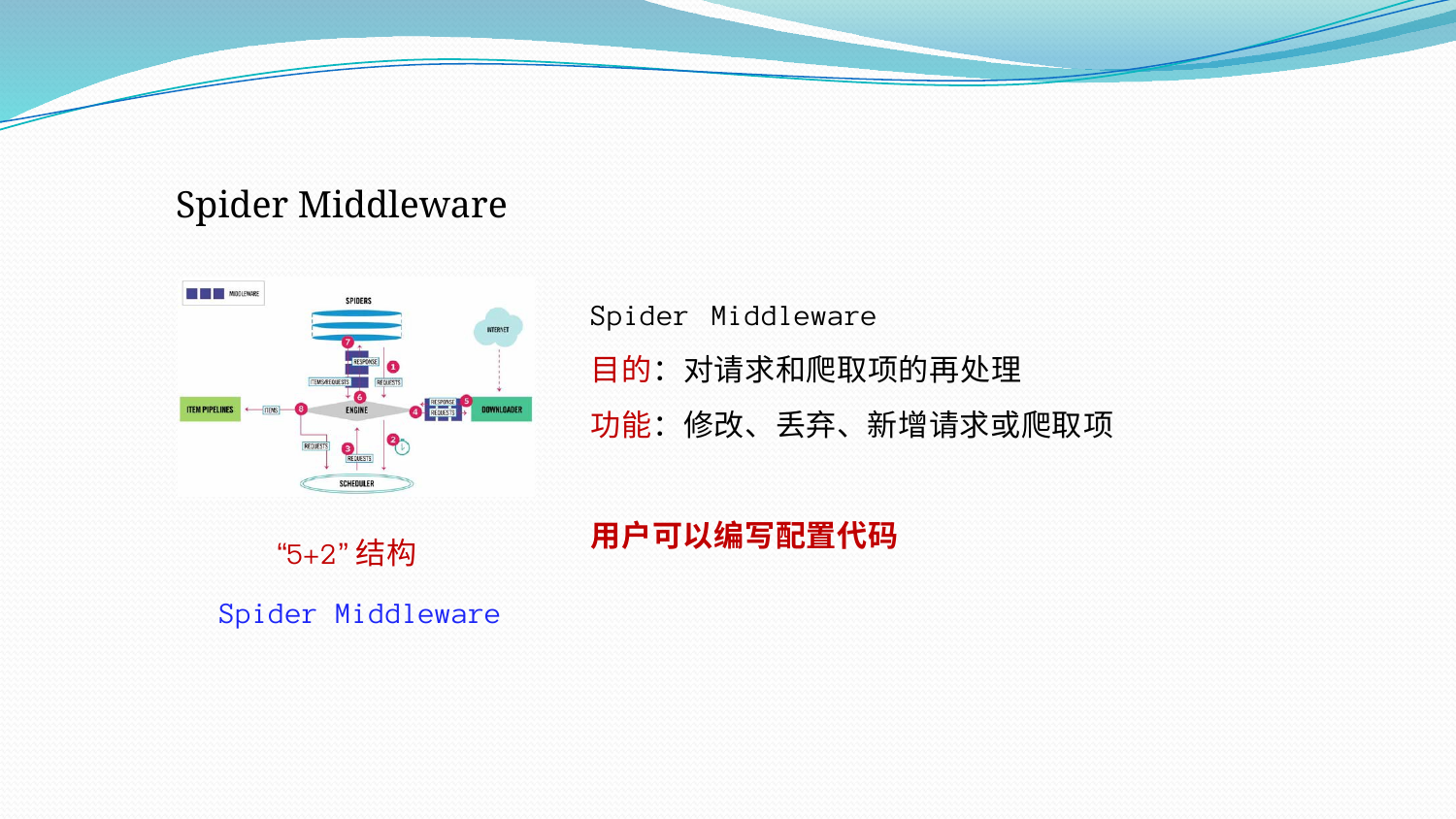

Spider Middleware

Spider Middleware
目的：对请求和爬取项的再处理
功能：修改、丢弃、新增请求或爬取项
用户可以编写配置代码
“5+2”结构
Spider Middleware